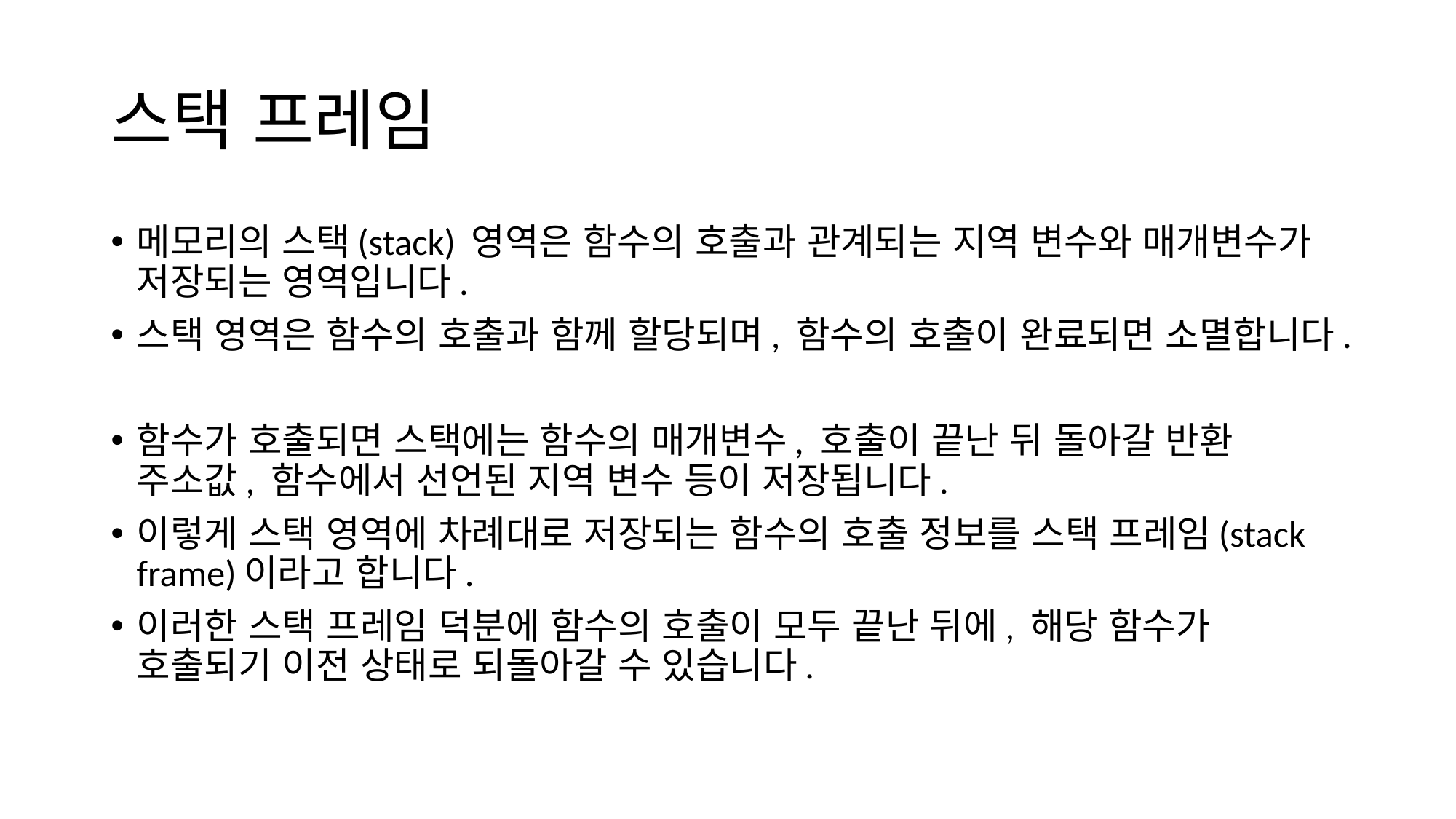

# 스택 프레임
메모리의 스택(stack) 영역은 함수의 호출과 관계되는 지역 변수와 매개변수가 저장되는 영역입니다.
스택 영역은 함수의 호출과 함께 할당되며, 함수의 호출이 완료되면 소멸합니다.

함수가 호출되면 스택에는 함수의 매개변수, 호출이 끝난 뒤 돌아갈 반환 주소값, 함수에서 선언된 지역 변수 등이 저장됩니다.
이렇게 스택 영역에 차례대로 저장되는 함수의 호출 정보를 스택 프레임(stack frame)이라고 합니다.
이러한 스택 프레임 덕분에 함수의 호출이 모두 끝난 뒤에, 해당 함수가 호출되기 이전 상태로 되돌아갈 수 있습니다.